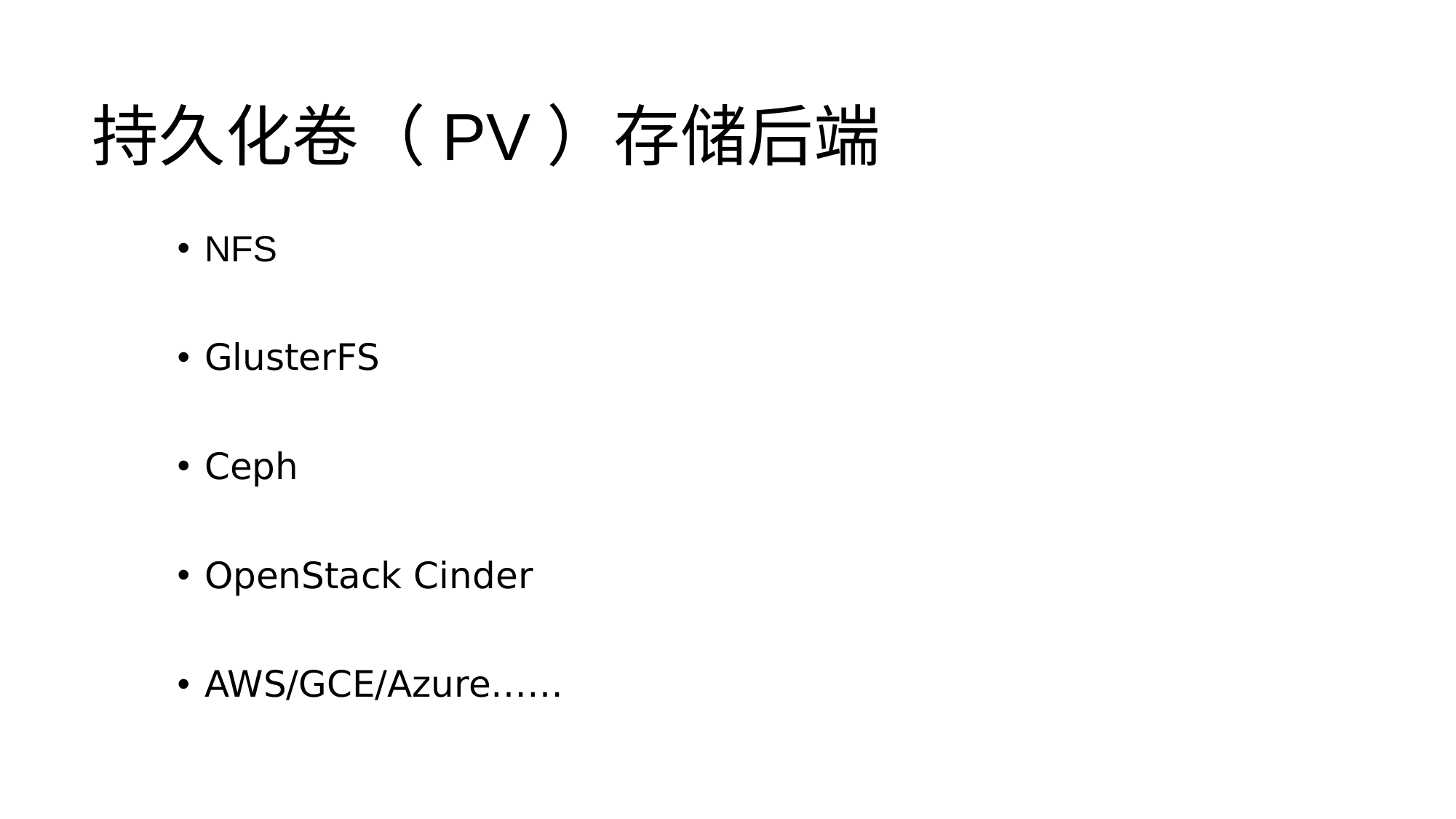

# 持久化卷（PV）存储后端
NFS

GlusterFS

Ceph

OpenStack Cinder

AWS/GCE/Azure……